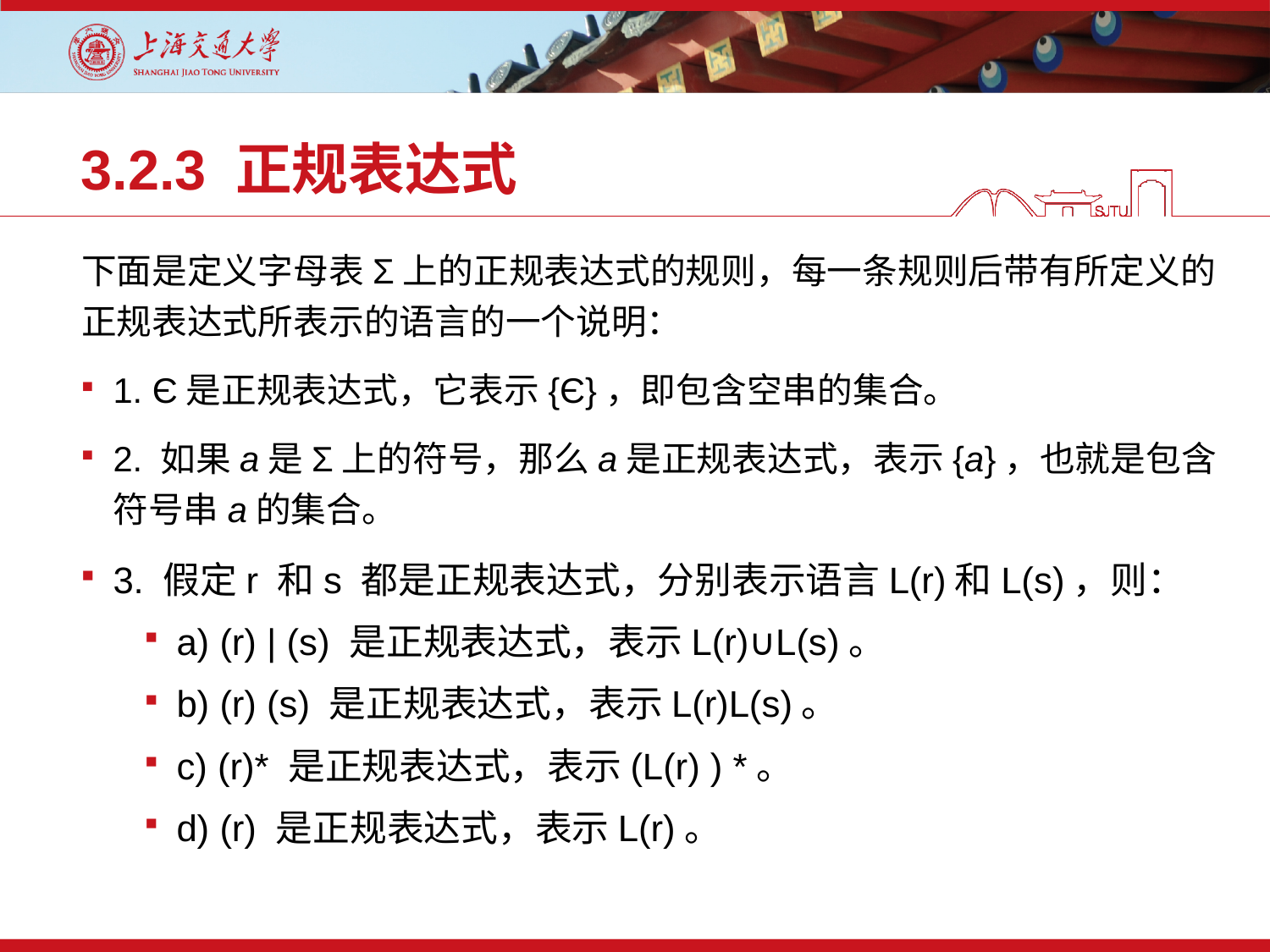

# 3.2.3 正规表达式
下面是定义字母表Σ上的正规表达式的规则，每一条规则后带有所定义的正规表达式所表示的语言的一个说明：
1. Є是正规表达式，它表示{Є}，即包含空串的集合。
2. 如果a是Σ上的符号，那么a是正规表达式，表示{a}，也就是包含符号串a的集合。
3. 假定r 和s 都是正规表达式，分别表示语言L(r)和L(s)，则：
a) (r) | (s) 是正规表达式，表示L(r)∪L(s)。
b) (r) (s) 是正规表达式，表示L(r)L(s)。
c) (r)* 是正规表达式，表示(L(r) ) *。
d) (r) 是正规表达式，表示L(r)。